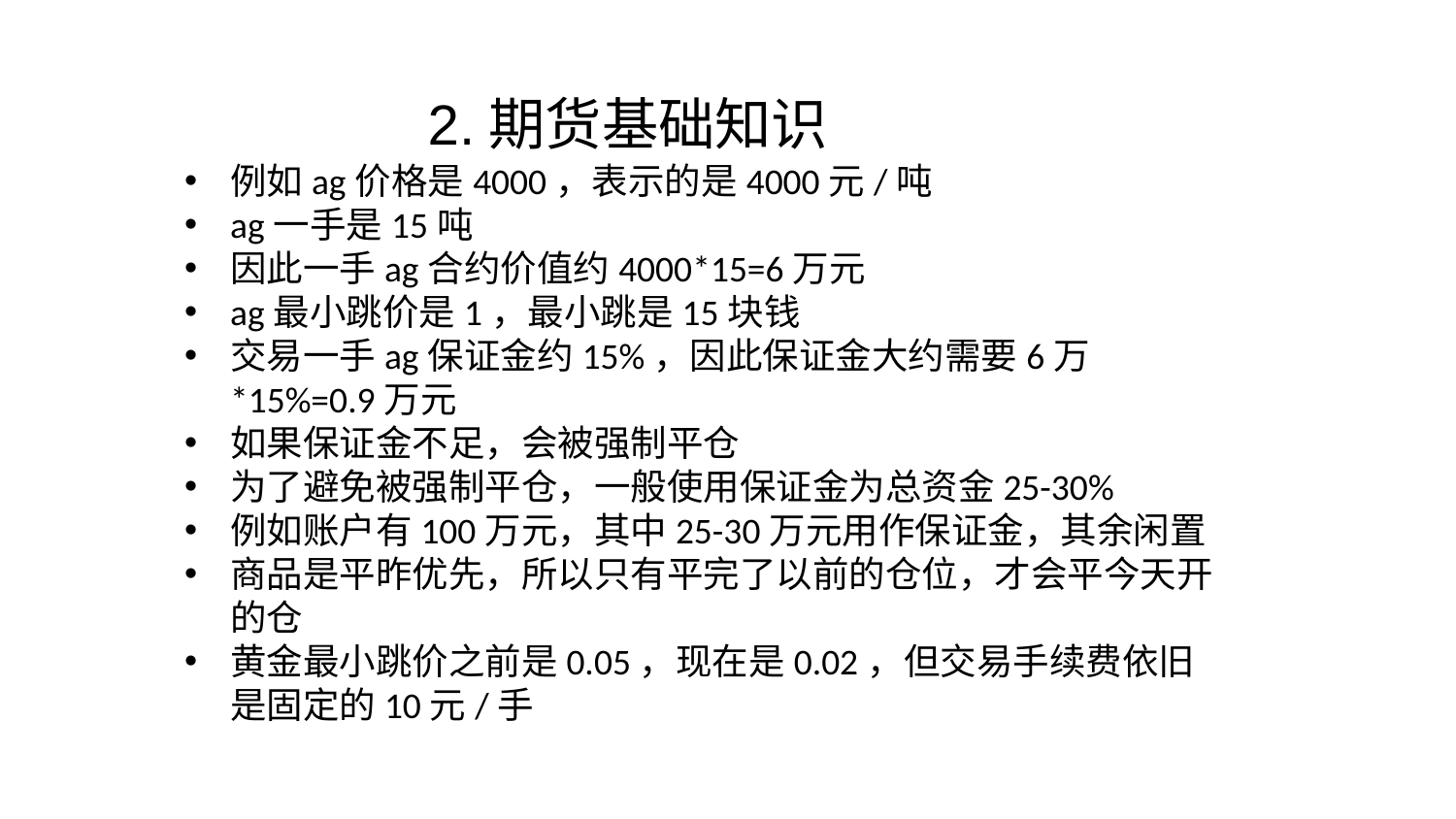

2.期货基础知识
例如ag价格是4000，表示的是4000元/吨
ag一手是15吨
因此一手ag合约价值约4000*15=6万元
ag最小跳价是1，最小跳是15块钱
交易一手ag保证金约15%，因此保证金大约需要6万*15%=0.9万元
如果保证金不足，会被强制平仓
为了避免被强制平仓，一般使用保证金为总资金25-30%
例如账户有100万元，其中25-30万元用作保证金，其余闲置
商品是平昨优先，所以只有平完了以前的仓位，才会平今天开的仓
黄金最小跳价之前是0.05，现在是0.02，但交易手续费依旧是固定的10元/手